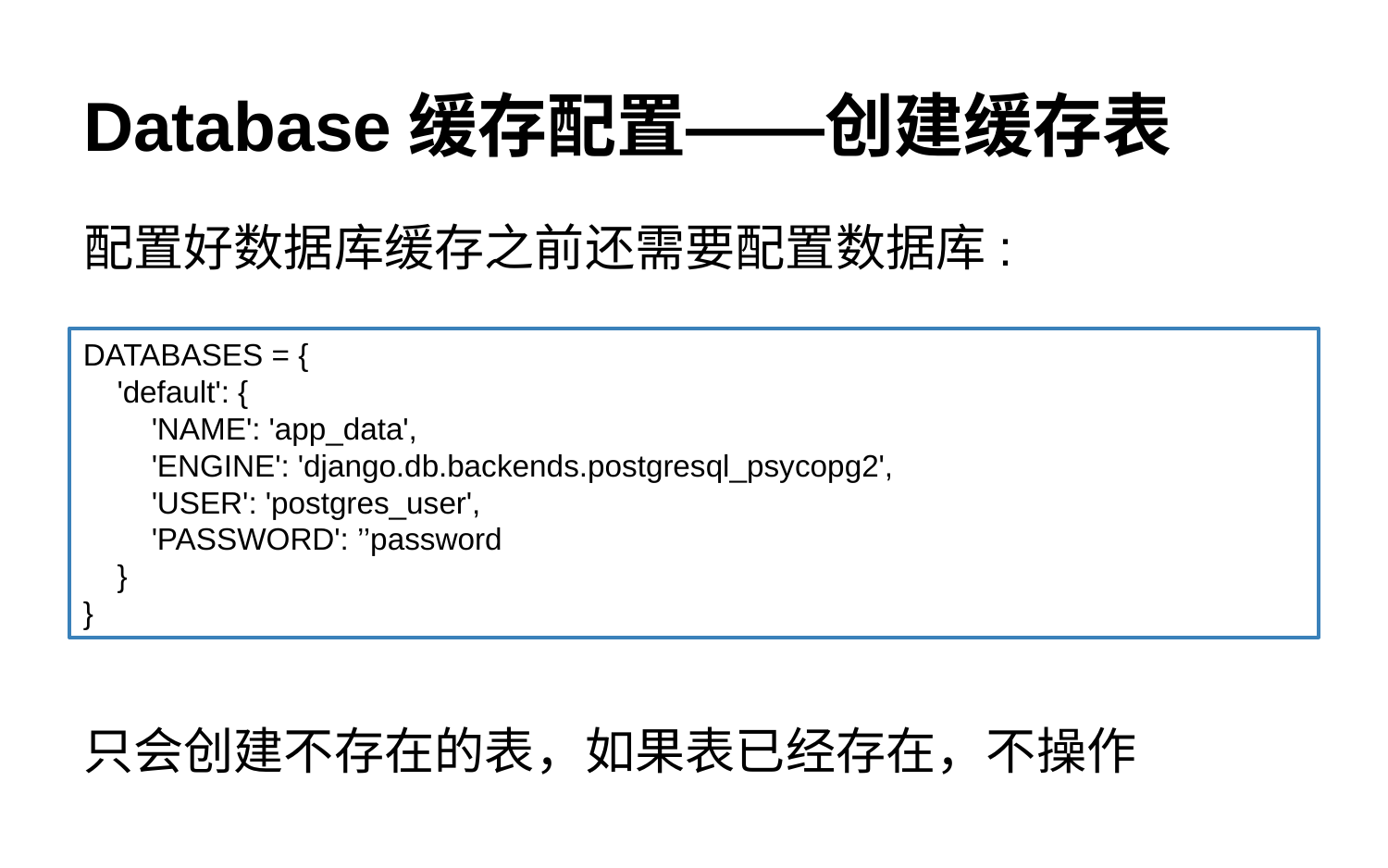

# Database缓存配置——创建缓存表
配置好数据库缓存之前还需要配置数据库:
DATABASES = {
    'default': {
        'NAME': 'app_data',
        'ENGINE': 'django.db.backends.postgresql_psycopg2',
        'USER': 'postgres_user',
        'PASSWORD': ’’password
    }
}
只会创建不存在的表，如果表已经存在，不操作